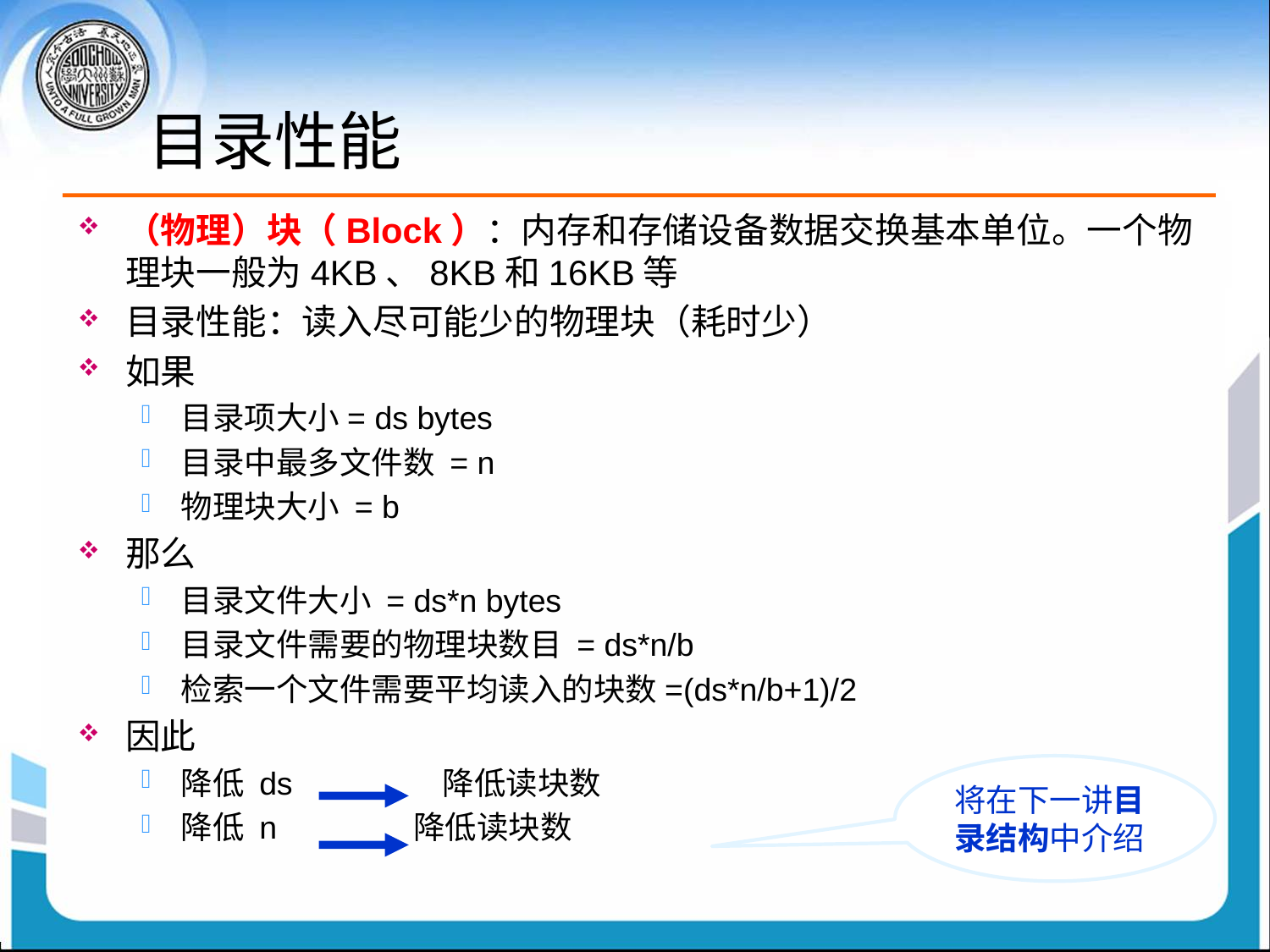

# 目录性能
（物理）块（Block）：内存和存储设备数据交换基本单位。一个物理块一般为4KB、8KB和16KB等
目录性能：读入尽可能少的物理块（耗时少）
如果
目录项大小= ds bytes
目录中最多文件数 = n
物理块大小 = b
那么
目录文件大小 = ds*n bytes
目录文件需要的物理块数目 = ds*n/b
检索一个文件需要平均读入的块数=(ds*n/b+1)/2
因此
降低 ds                降低读块数
降低 n	           降低读块数

将在下一讲目录结构中介绍